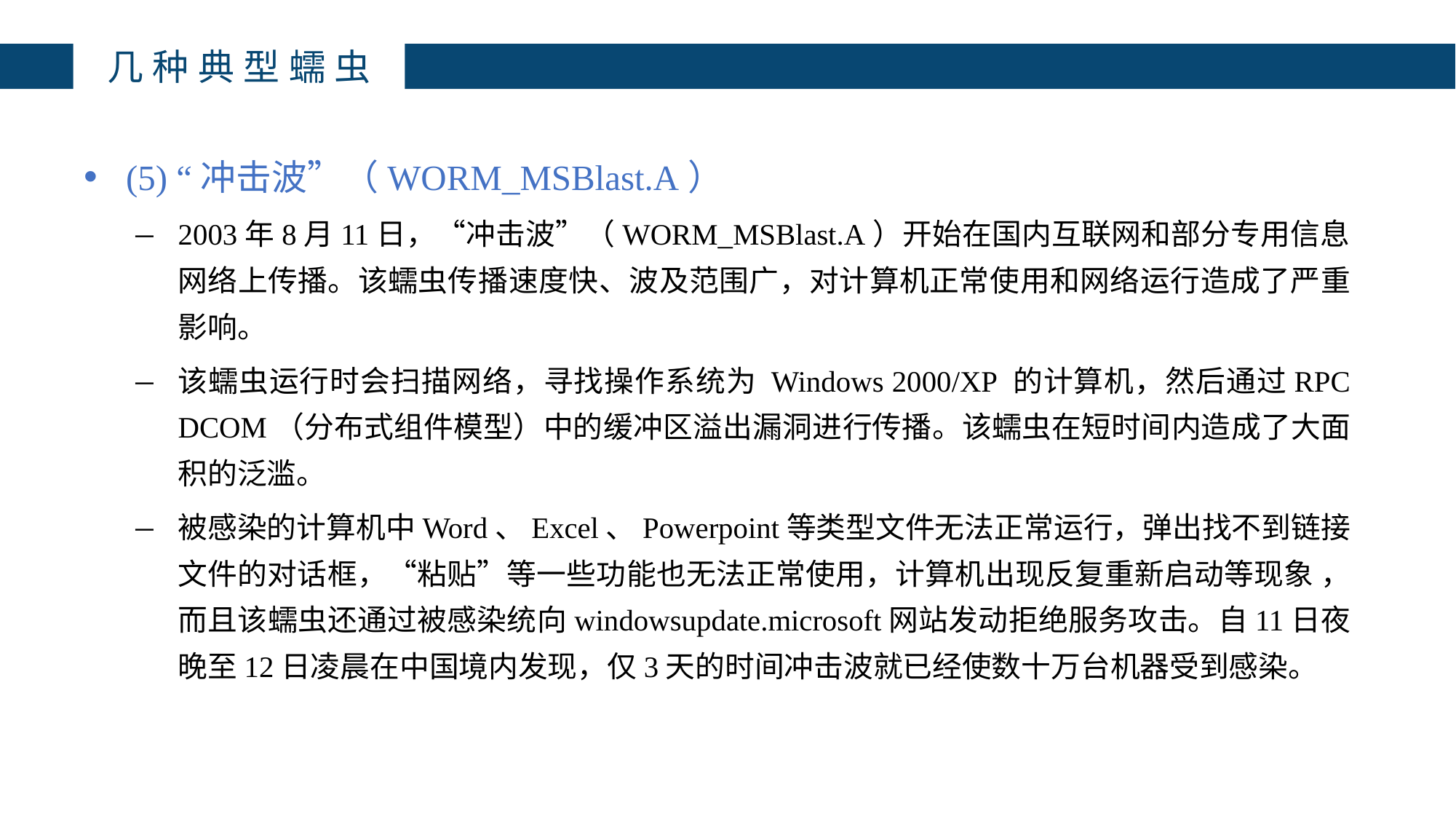

几种典型蠕虫

(5) “冲击波”（WORM_MSBlast.A）
2003年8月11日，“冲击波”（WORM_MSBlast.A）开始在国内互联网和部分专用信息网络上传播。该蠕虫传播速度快、波及范围广，对计算机正常使用和网络运行造成了严重影响。
该蠕虫运行时会扫描网络，寻找操作系统为 Windows 2000/XP 的计算机，然后通过RPC DCOM（分布式组件模型）中的缓冲区溢出漏洞进行传播。该蠕虫在短时间内造成了大面积的泛滥。
被感染的计算机中Word、Excel、Powerpoint等类型文件无法正常运行，弹出找不到链接文件的对话框，“粘贴”等一些功能也无法正常使用，计算机出现反复重新启动等现象 ， 而且该蠕虫还通过被感染统向windowsupdate.microsoft网站发动拒绝服务攻击。自11日夜晚至12日凌晨在中国境内发现，仅3天的时间冲击波就已经使数十万台机器受到感染。